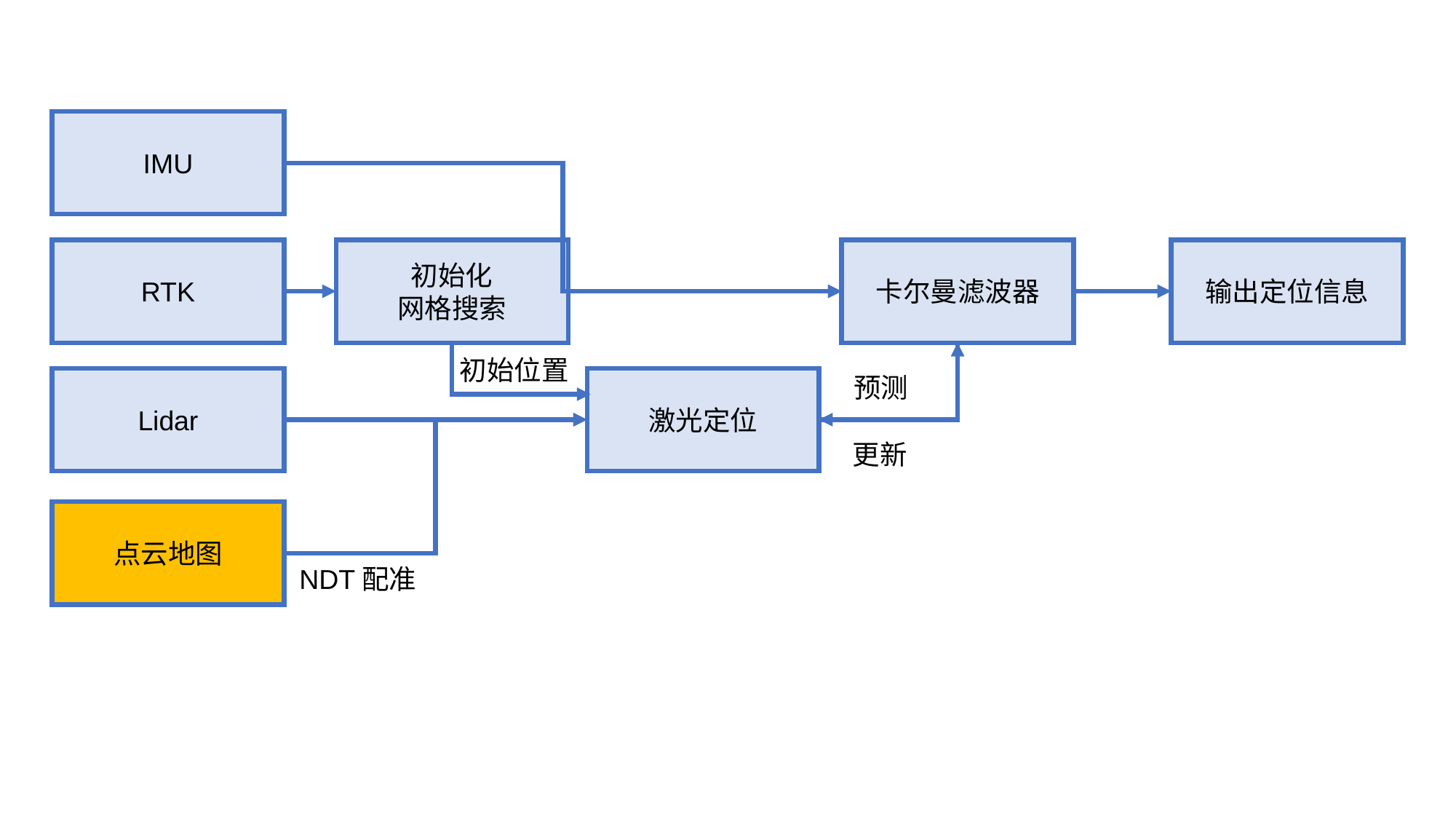

IMU
RTK
初始化
网格搜索
卡尔曼滤波器
输出定位信息
初始位置
预测
Lidar
激光定位
更新
点云地图
NDT配准